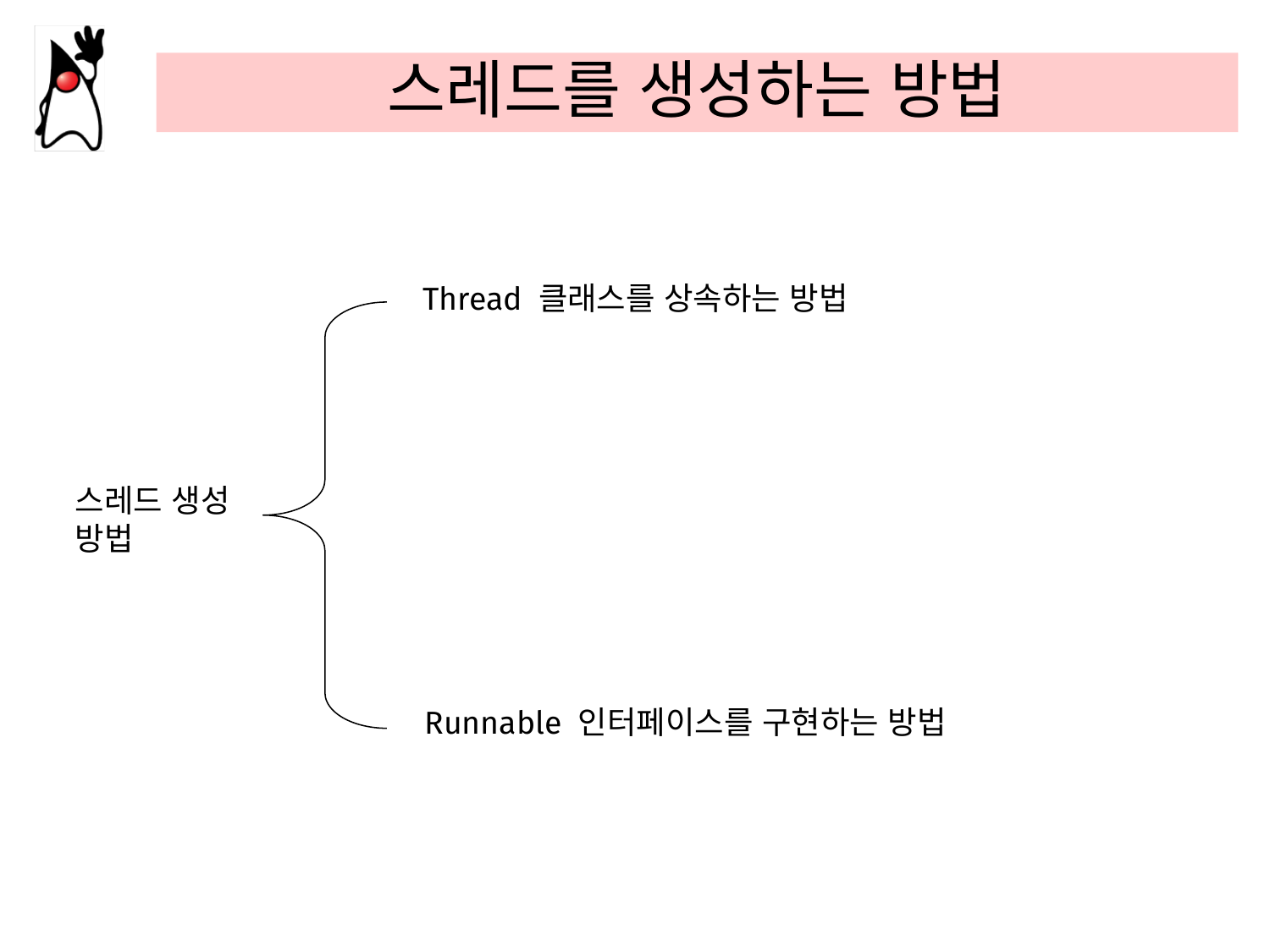

# 스레드를 생성하는 방법
Thread 클래스를 상속하는 방법

스레드 생성 방법
Runnable 인터페이스를 구현하는 방법